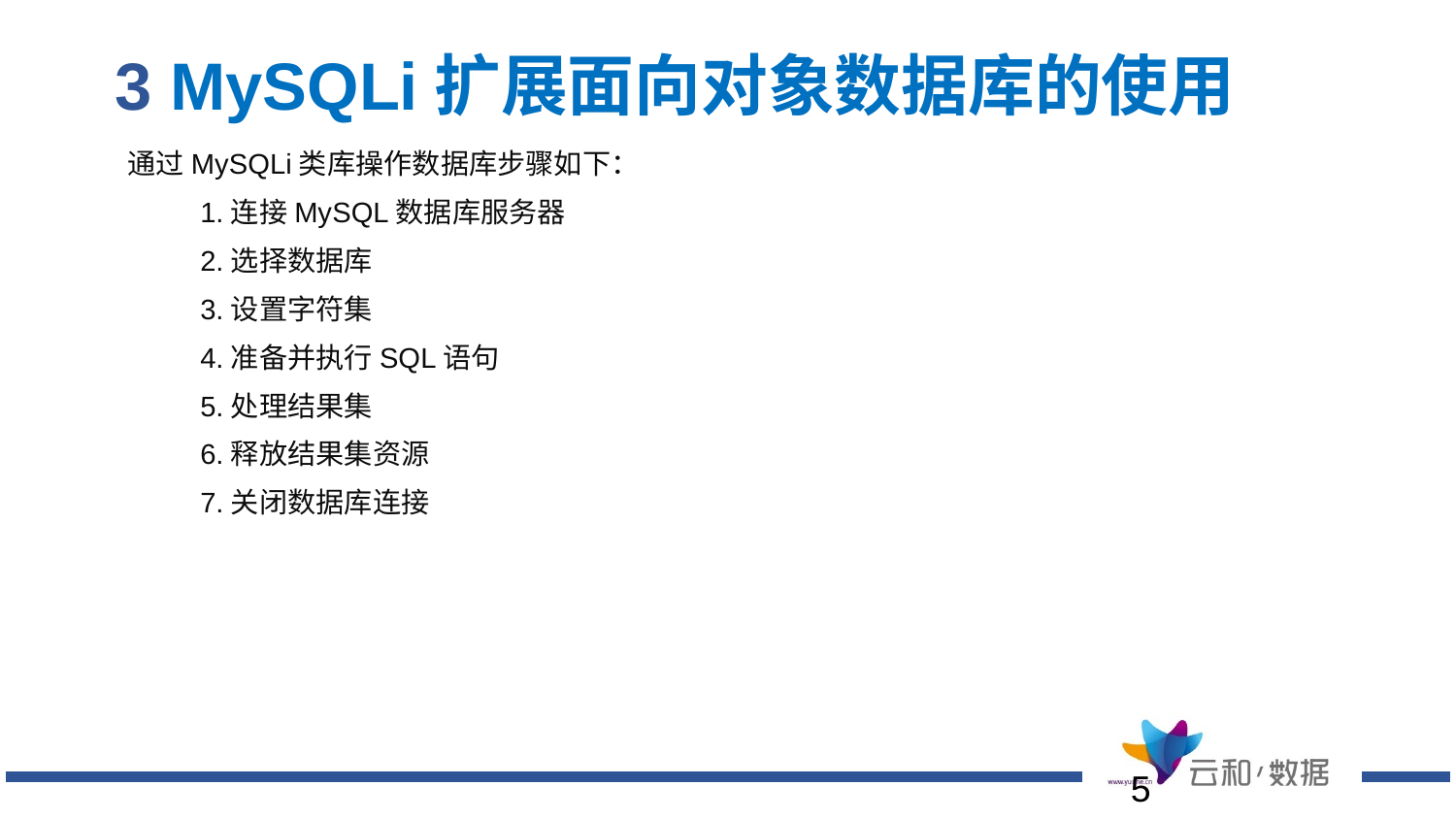

# 3 MySQLi扩展面向对象数据库的使用
通过MySQLi类库操作数据库步骤如下：
1.连接MySQL数据库服务器
2.选择数据库
3.设置字符集
4.准备并执行SQL语句
5.处理结果集
6.释放结果集资源
7.关闭数据库连接

5